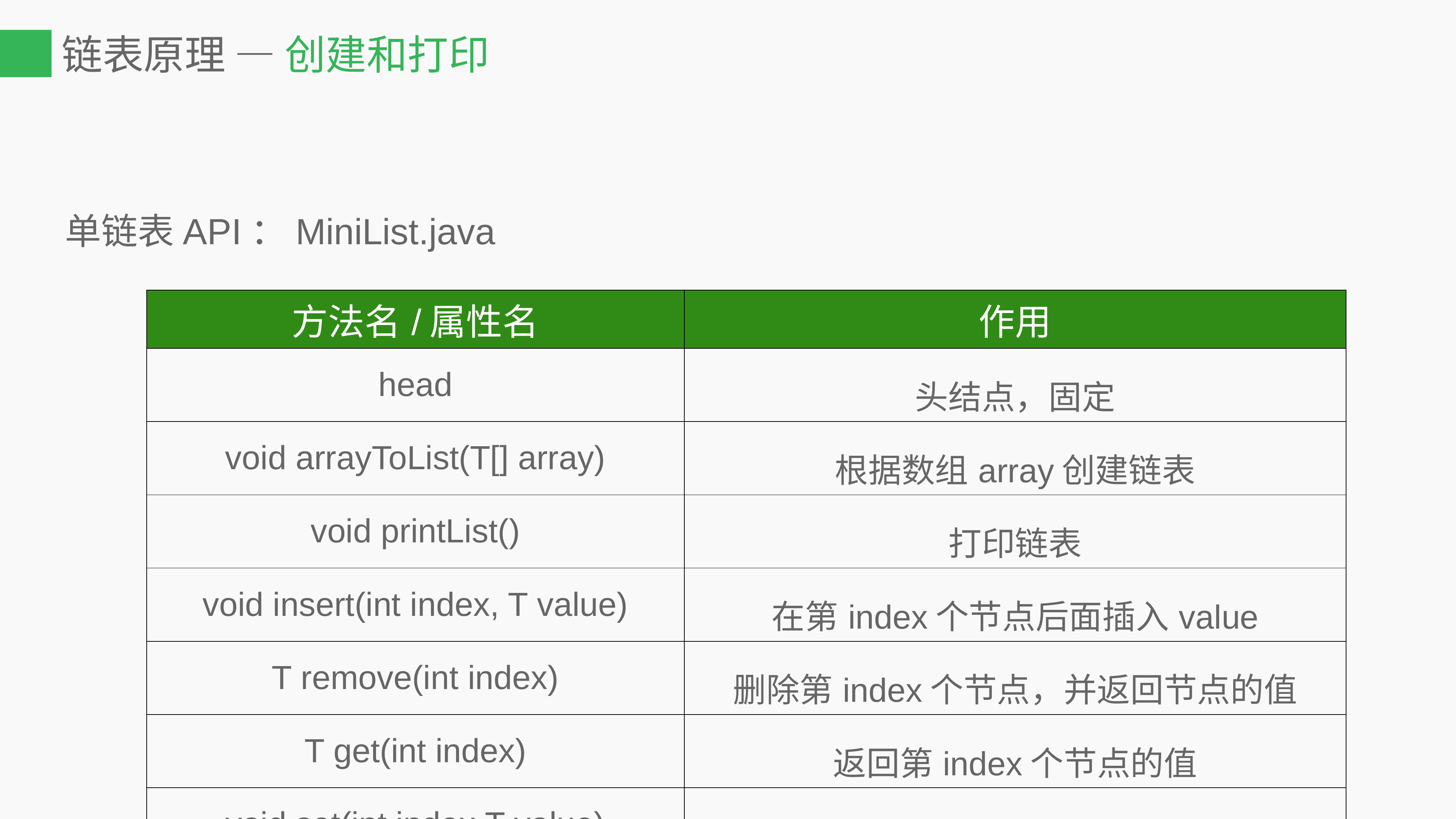

# 链表原理 — 创建和打印
单链表API：MiniList.java

| 方法名/属性名 | 作用 |
| --- | --- |
| head | 头结点，固定 |
| void arrayToList(T[] array) | 根据数组array创建链表 |
| void printList() | 打印链表 |
| void insert(int index, T value) | 在第index个节点后面插入value |
| T remove(int index) | 删除第index个节点，并返回节点的值 |
| T get(int index) | 返回第index个节点的值 |
| void set(int index,T value) | 将第index个节点的值设置为value |